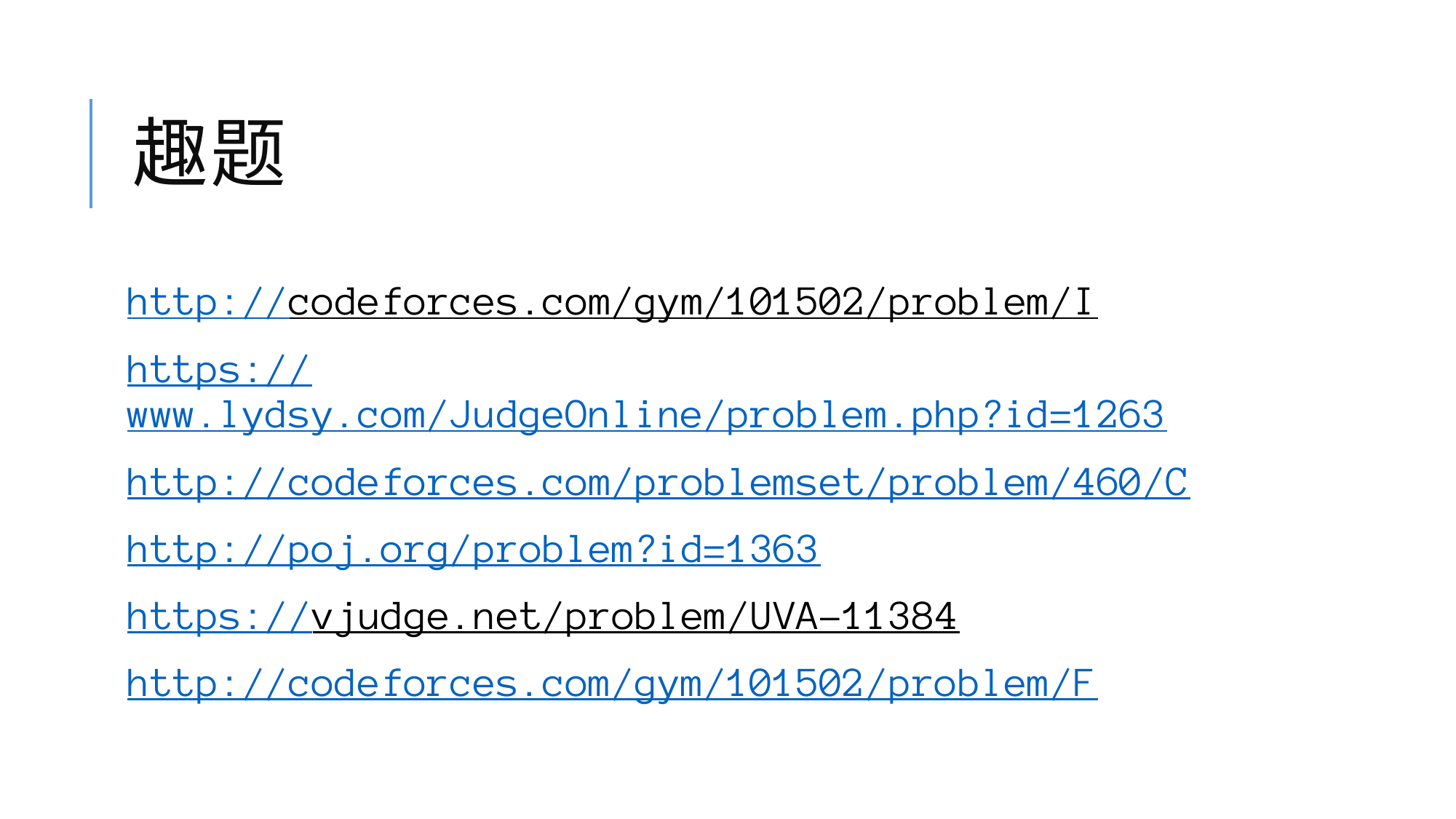

# 趣题
http://codeforces.com/gym/101502/problem/I
https://www.lydsy.com/JudgeOnline/problem.php?id=1263
http://codeforces.com/problemset/problem/460/C
http://poj.org/problem?id=1363
https://vjudge.net/problem/UVA-11384
http://codeforces.com/gym/101502/problem/F